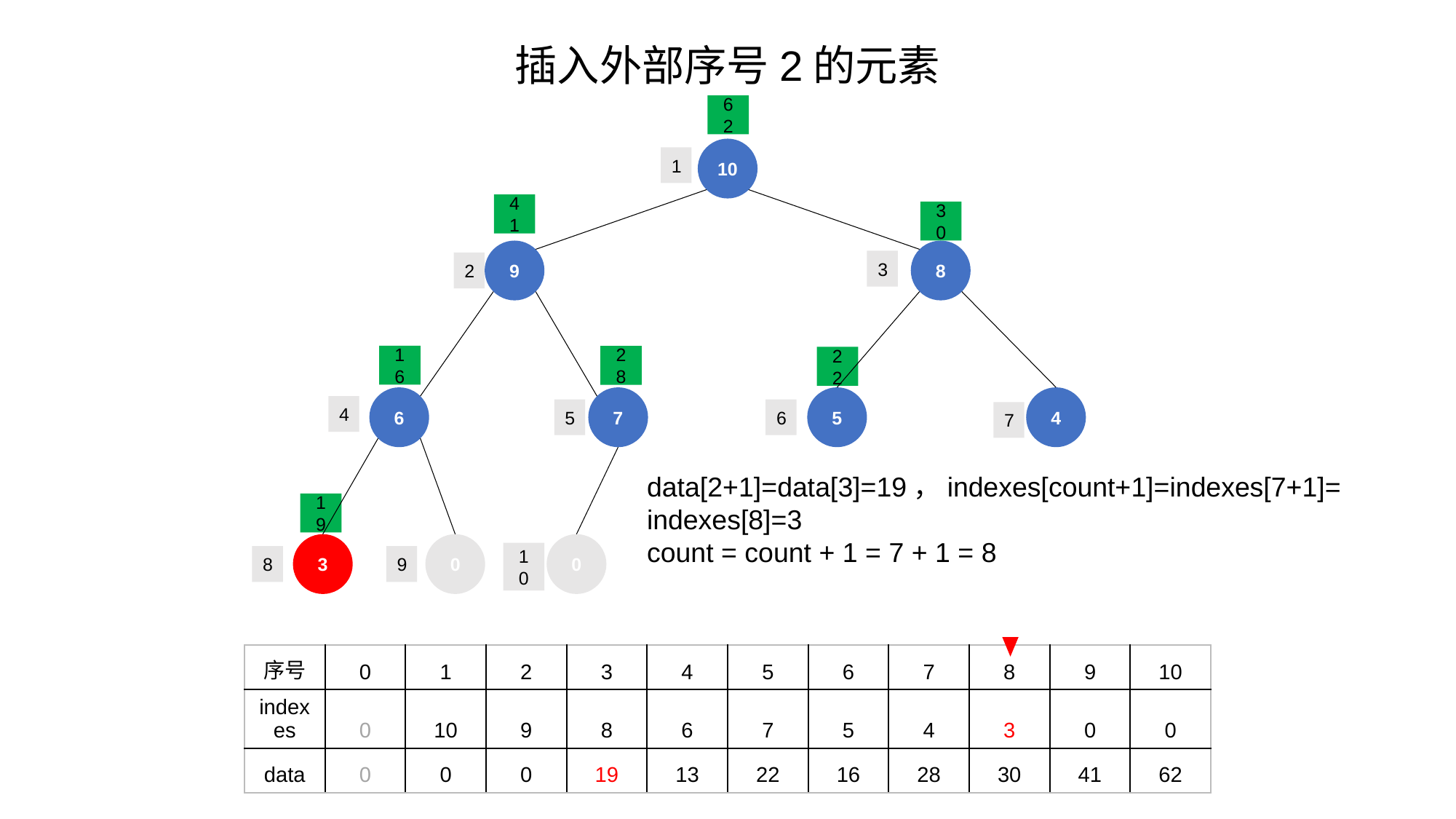

# 插入外部序号2的元素
62
10
1
41
30
9
8
3
2
16
28
22
6
7
5
4
4
5
6
7
data[2+1]=data[3]=19，indexes[count+1]=indexes[7+1]=indexes[8]=3
count = count + 1 = 7 + 1 = 8
19
3
0
0
10
8
9

| 序号 | 0 | 1 | 2 | 3 | 4 | 5 | 6 | 7 | 8 | 9 | 10 |
| --- | --- | --- | --- | --- | --- | --- | --- | --- | --- | --- | --- |
| indexes | 0 | 10 | 9 | 8 | 6 | 7 | 5 | 4 | 3 | 0 | 0 |
| data | 0 | 0 | 0 | 19 | 13 | 22 | 16 | 28 | 30 | 41 | 62 |